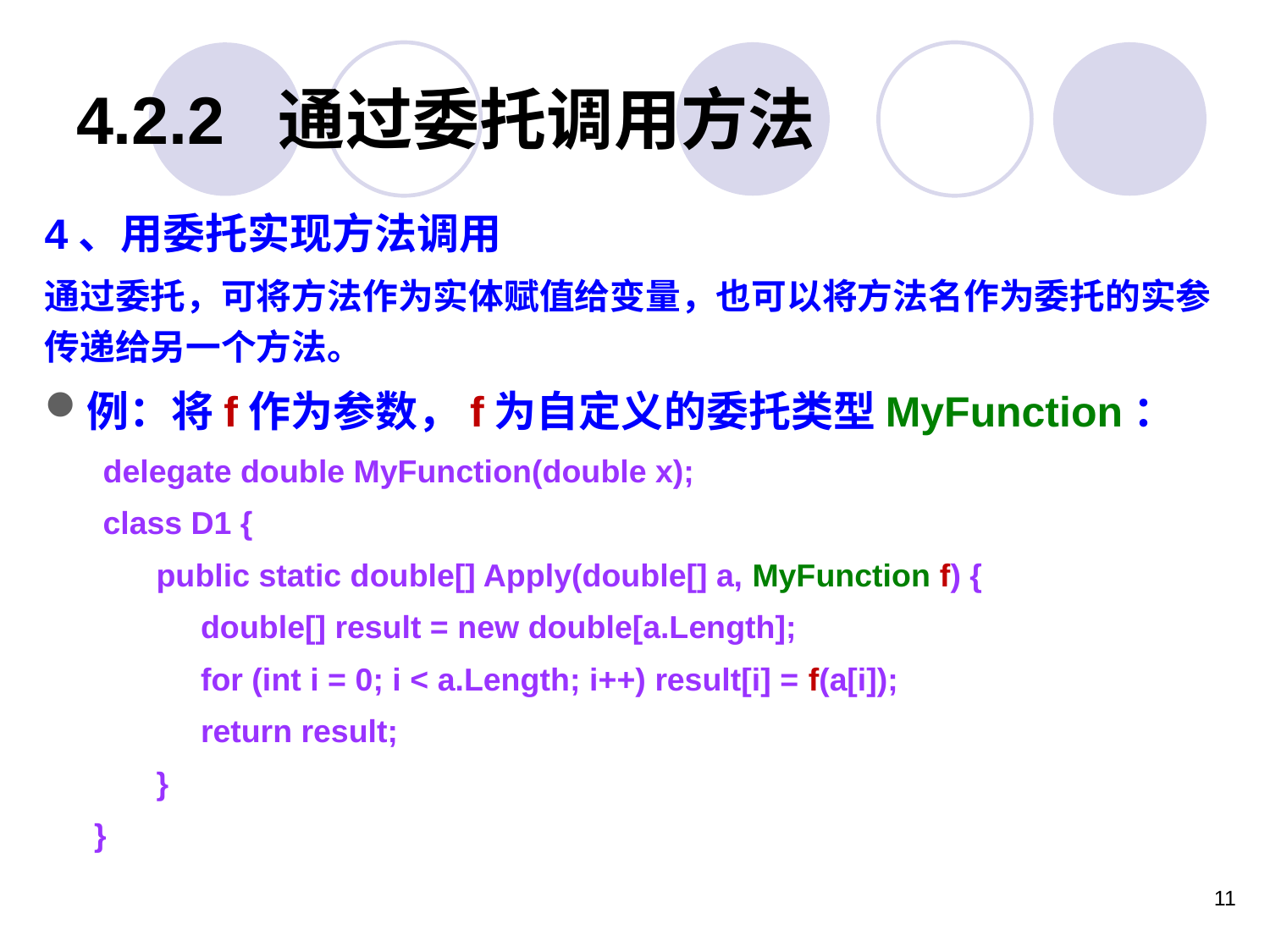

# 4.2.2  通过委托调用方法
4、用委托实现方法调用
通过委托，可将方法作为实体赋值给变量，也可以将方法名作为委托的实参传递给另一个方法。
例：将f作为参数，f为自定义的委托类型MyFunction：
 delegate double MyFunction(double x);
 class D1 {
       public static double[] Apply(double[] a, MyFunction f) {
            double[] result = new double[a.Length];
            for (int i = 0; i < a.Length; i++) result[i] = f(a[i]);
            return result;
       }
}
11